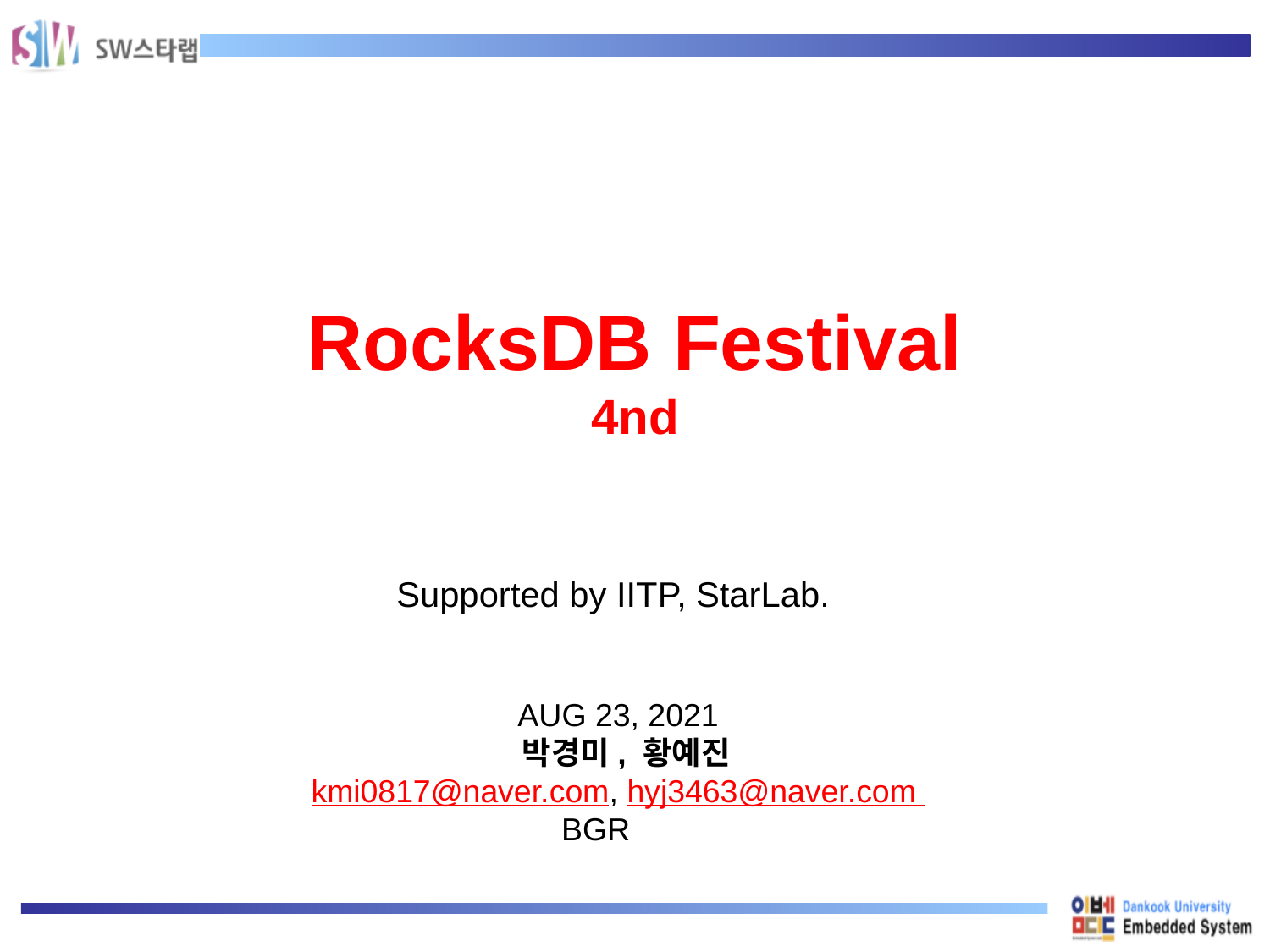

# RocksDB Festival 4nd
Supported by IITP, StarLab.

AUG 23, 2021
 박경미, 황예진
kmi0817@naver.com, hyj3463@naver.com
BGR